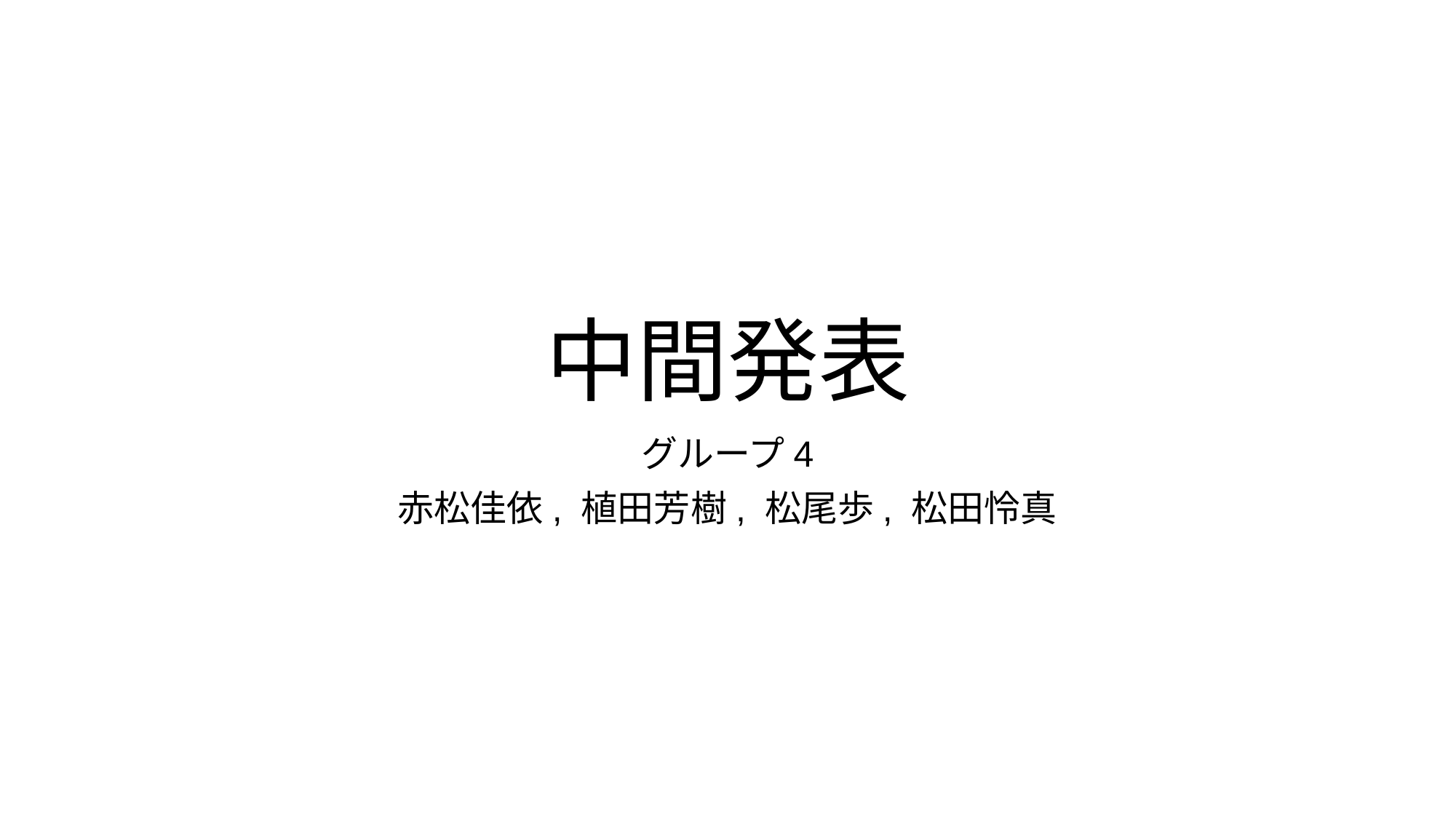

# 中間発表
グループ4
赤松佳依, 植田芳樹, 松尾歩, 松田怜真